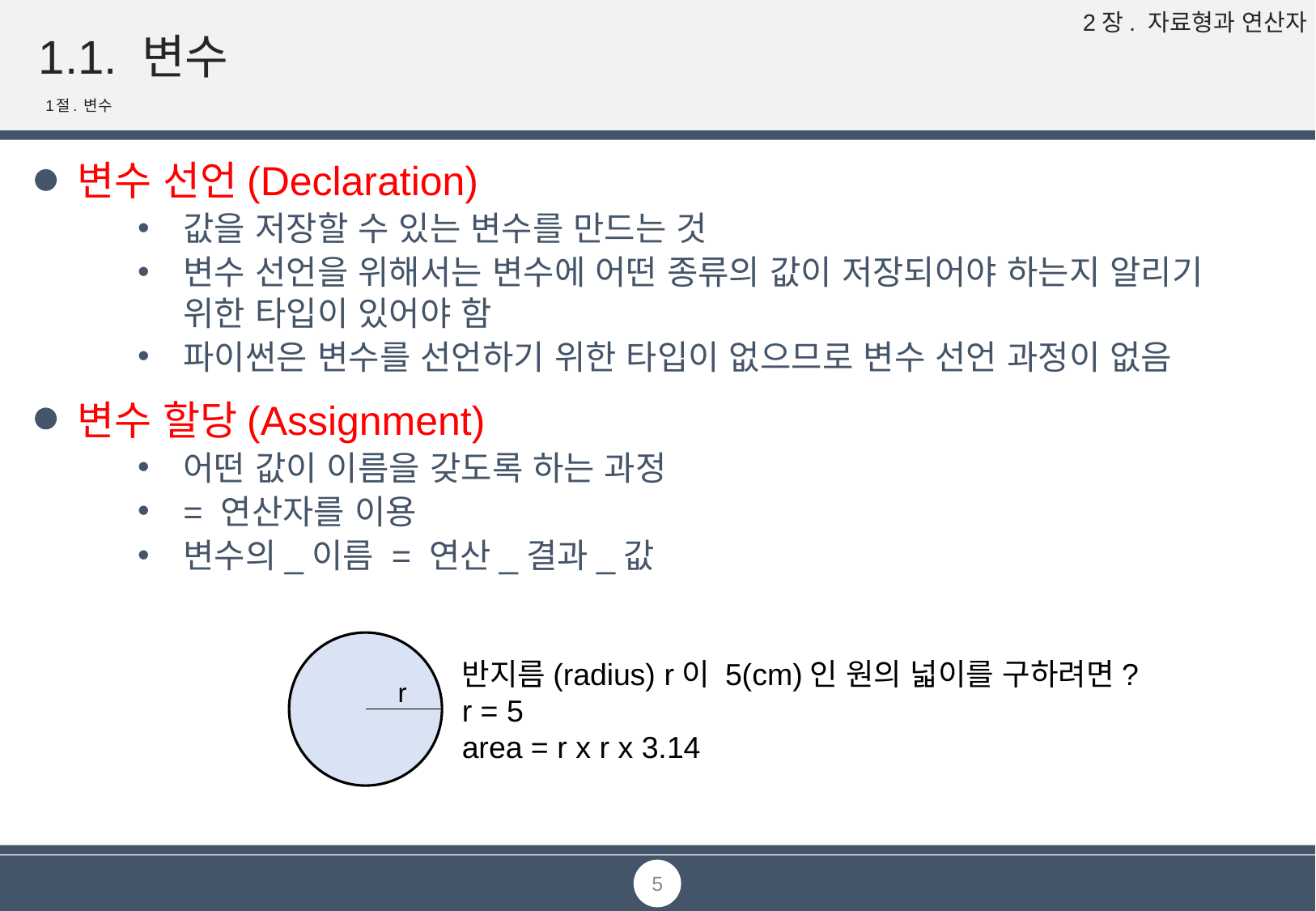

# 1.1. 변수
1절. 변수
변수 선언(Declaration)
값을 저장할 수 있는 변수를 만드는 것
변수 선언을 위해서는 변수에 어떤 종류의 값이 저장되어야 하는지 알리기 위한 타입이 있어야 함
파이썬은 변수를 선언하기 위한 타입이 없으므로 변수 선언 과정이 없음

변수 할당(Assignment)
어떤 값이 이름을 갖도록 하는 과정
= 연산자를 이용
변수의_이름 = 연산_결과_값

반지름(radius) r이 5(cm)인 원의 넓이를 구하려면?
r = 5
area = r x r x 3.14
r
5